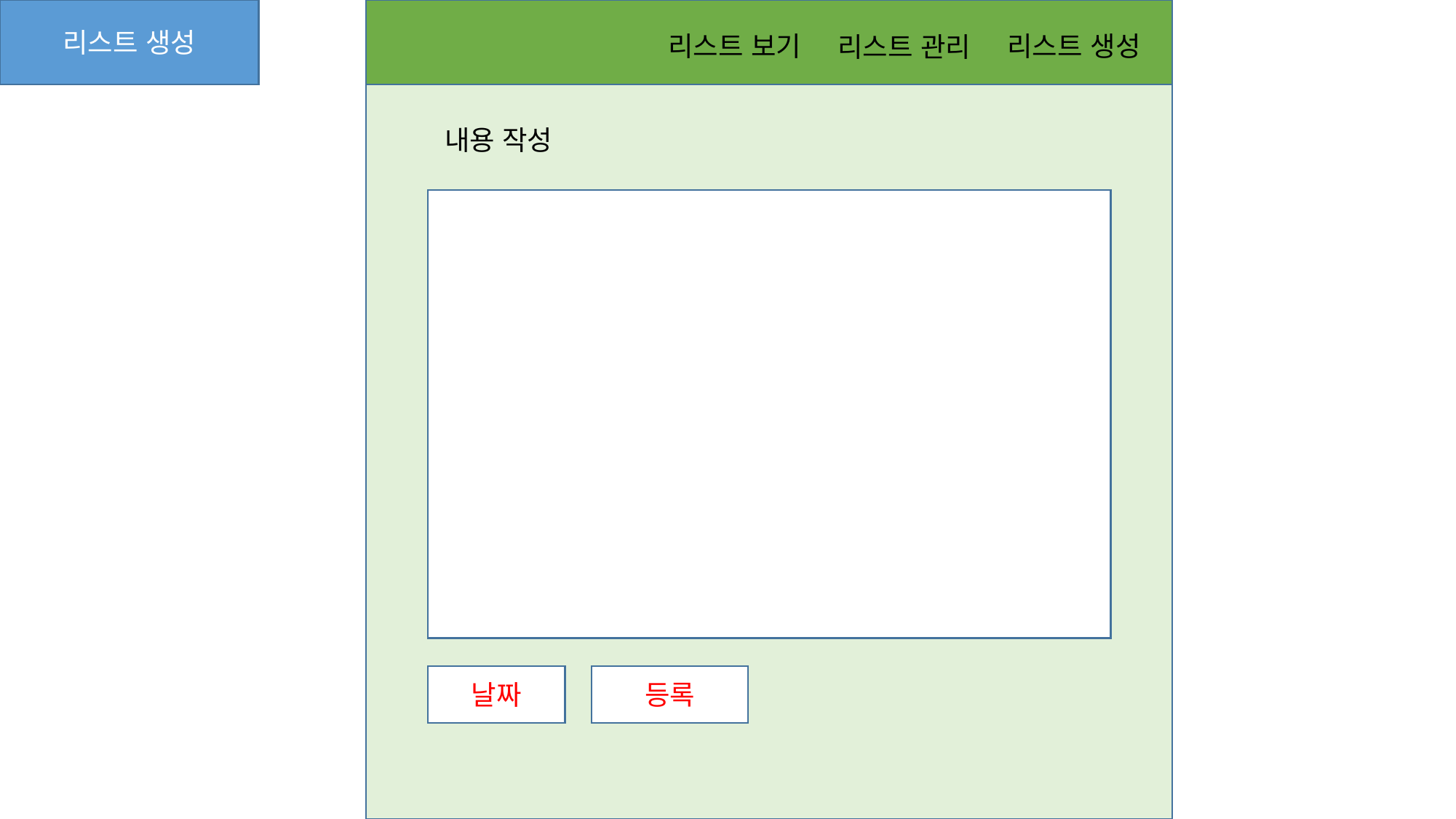

리스트 생성

리스트 보기
리스트 생성
리스트 관리

내용 작성

날짜
등록